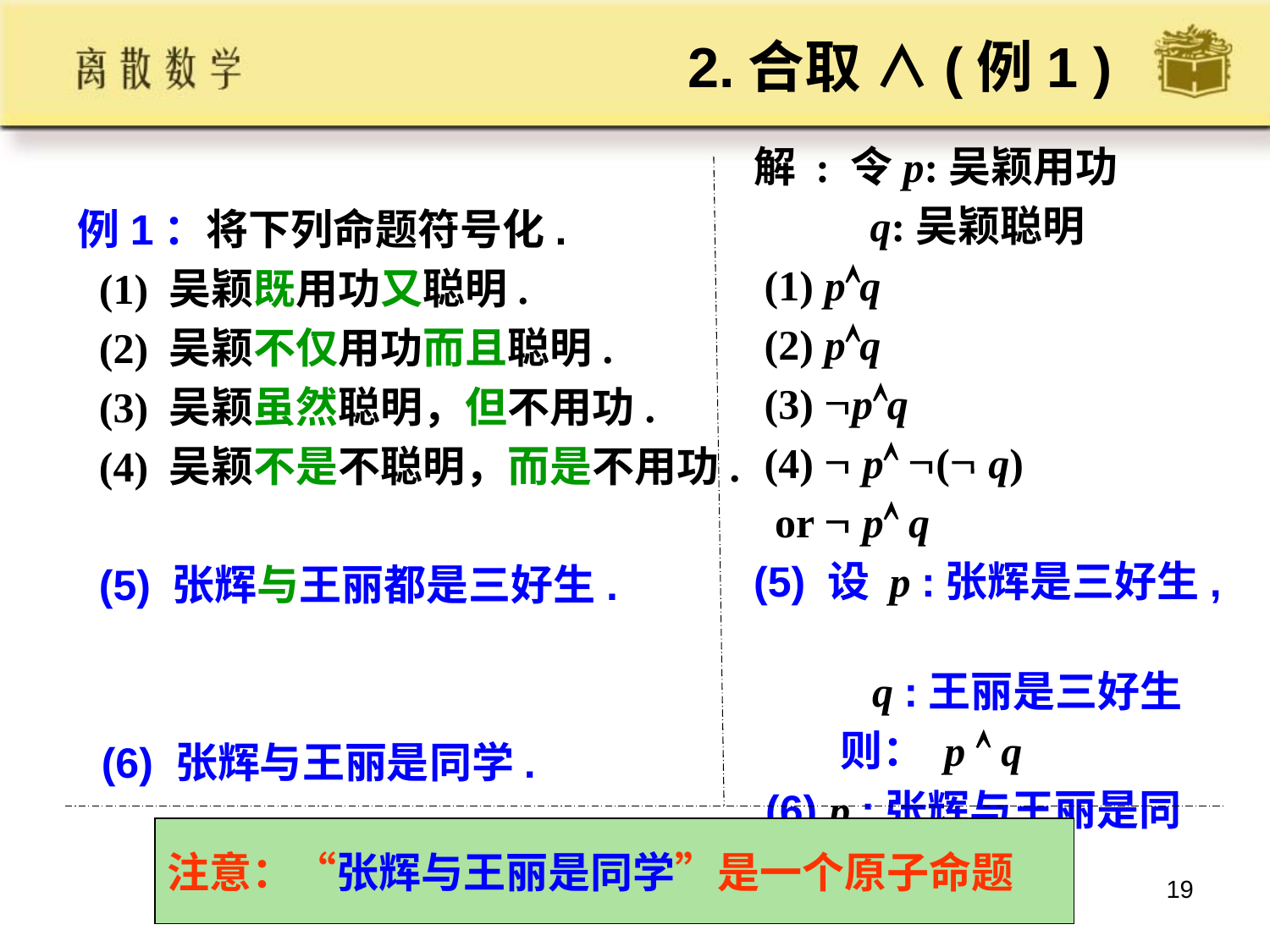

# 2.合取 ∧(例1 )
解 : 令p:吴颖用功
           q:吴颖聪明
 (1) p∧q
 (2) p∧q
 (3) ¬p∧q
 (4) ¬ p∧ ¬(¬ q)
  or ¬ p∧ q
(5) 设 p :张辉是三好生,
          q :王丽是三好生
        则： p ∧ q
 (6) p :张辉与王丽是同学
例1：将下列命题符号化.
  (1) 吴颖既用功又聪明.
  (2) 吴颖不仅用功而且聪明.
  (3) 吴颖虽然聪明，但不用功.
  (4) 吴颖不是不聪明，而是不用功.

  (5) 张辉与王丽都是三好生.

  (6) 张辉与王丽是同学.
注意：“张辉与王丽是同学”是一个原子命题
19